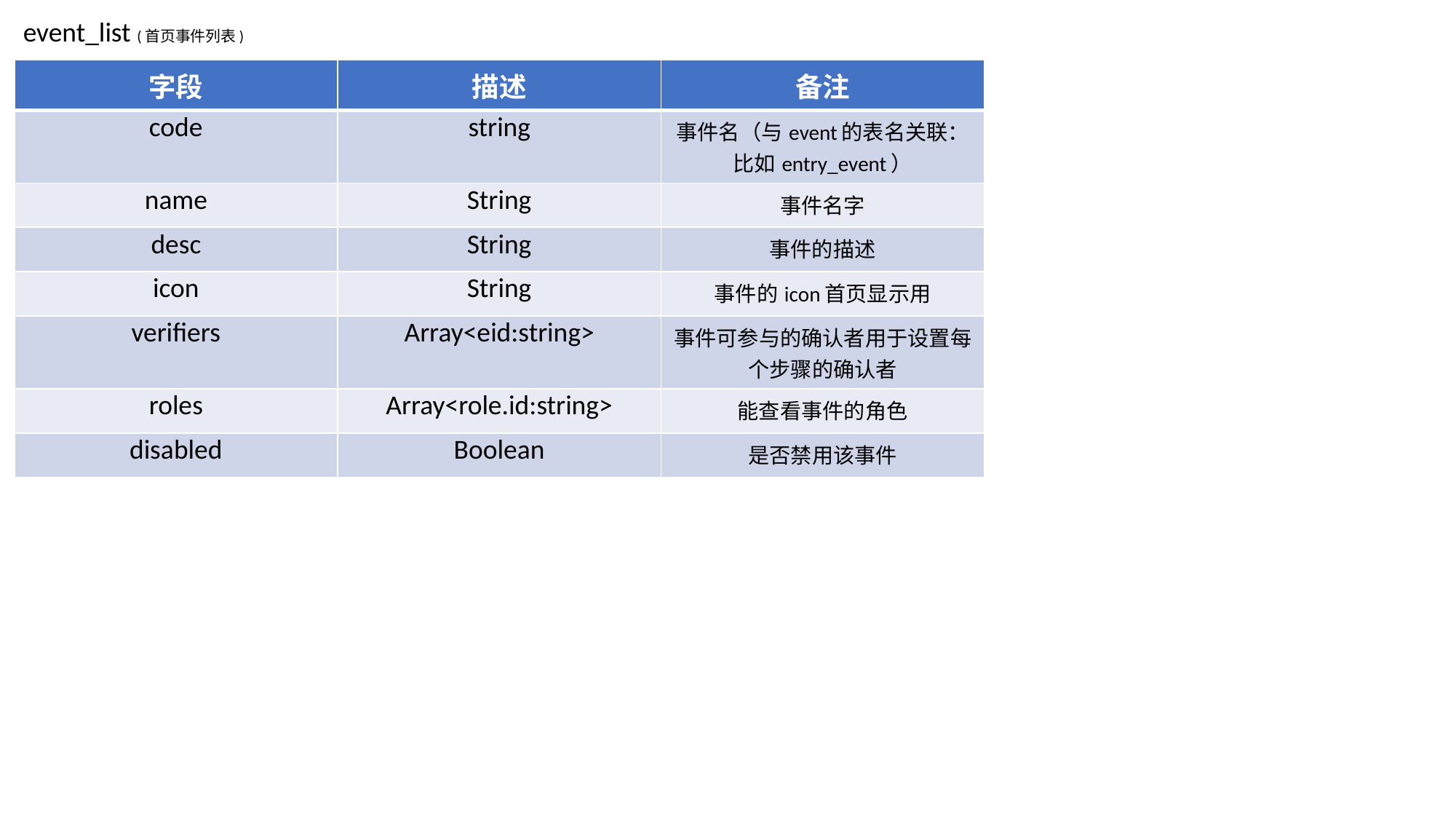

event_list (首页事件列表)
| 字段 | 描述 | 备注 |
| --- | --- | --- |
| code | string | 事件名（与event的表名关联：比如entry\_event） |
| name | String | 事件名字 |
| desc | String | 事件的描述 |
| icon | String | 事件的icon首页显示用 |
| verifiers | Array<eid:string> | 事件可参与的确认者用于设置每个步骤的确认者 |
| roles | Array<role.id:string> | 能查看事件的角色 |
| disabled | Boolean | 是否禁用该事件 |